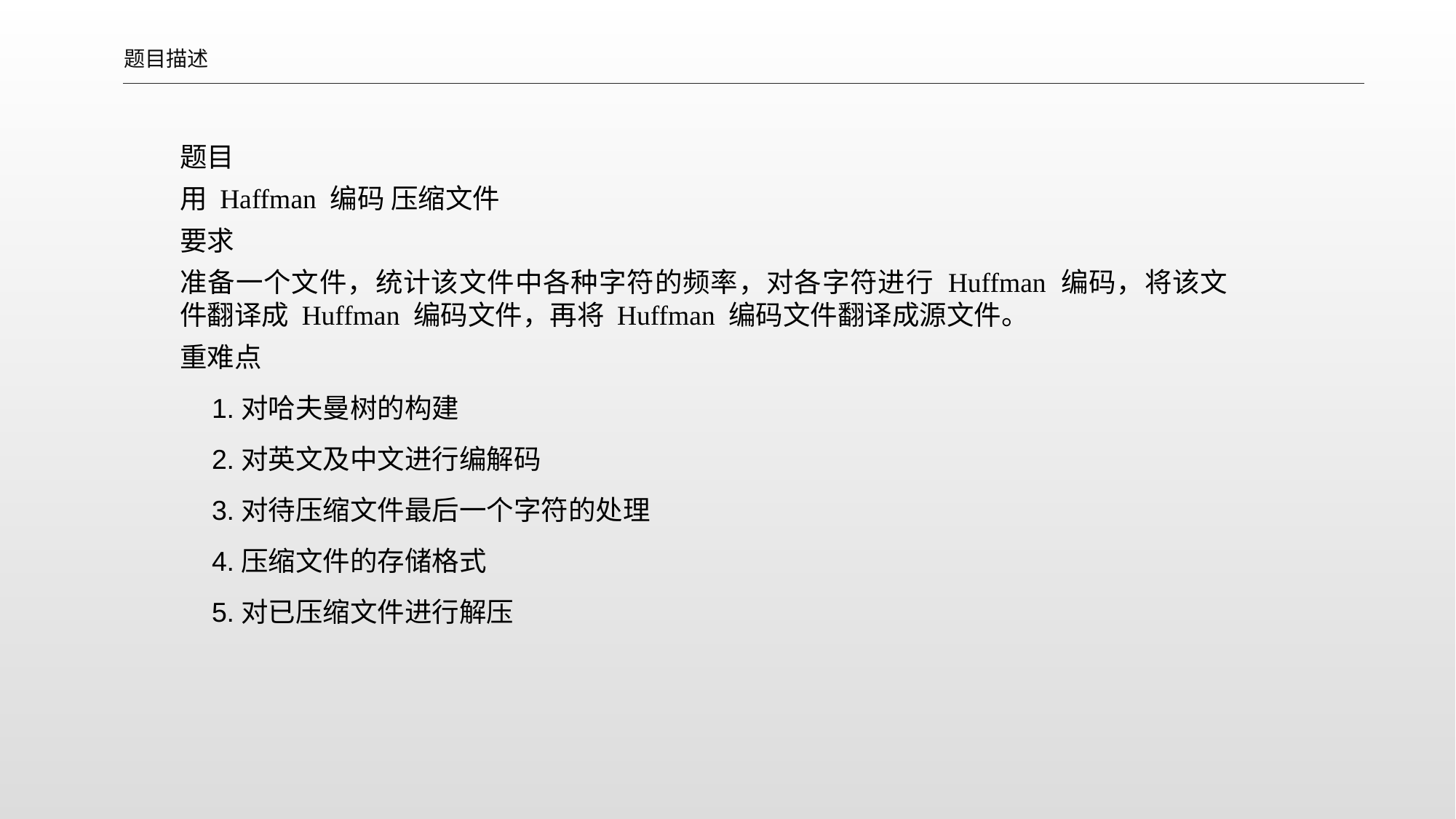

题目描述
题目
用 Haffman 编码 压缩文件
要求
准备一个文件，统计该文件中各种字符的频率，对各字符进行 Huffman 编码，将该文件翻译成 Huffman 编码文件，再将 Huffman 编码文件翻译成源文件。
重难点
1.对哈夫曼树的构建
2.对英文及中文进行编解码
3.对待压缩文件最后一个字符的处理
4.压缩文件的存储格式
5.对已压缩文件进行解压